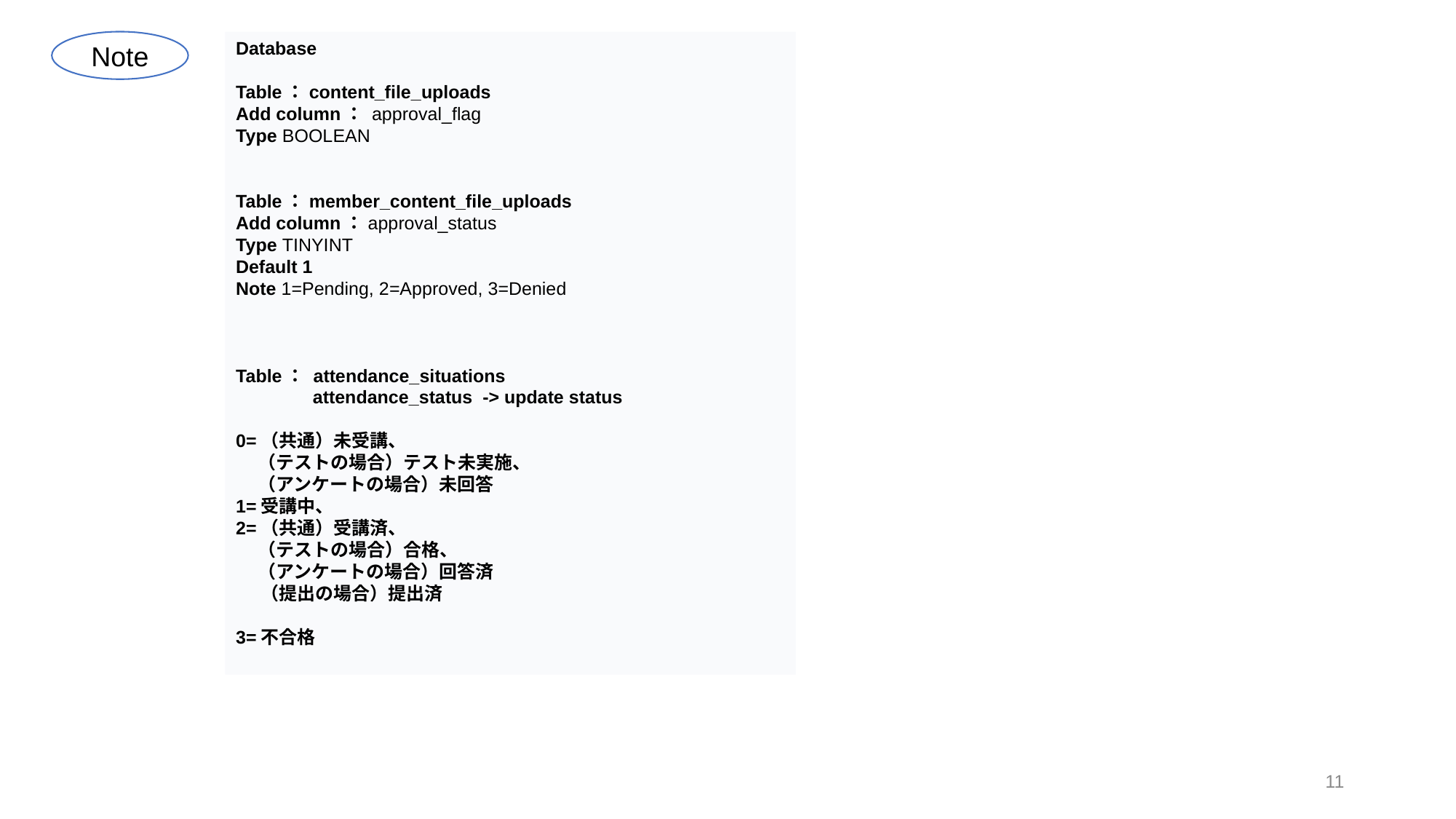

Note
Database

Table：content_file_uploads
Add column： approval_flag
Type BOOLEAN

Table：member_content_file_uploads
Add column：approval_status
Type TINYINT
Default 1
Note 1=Pending, 2=Approved, 3=Denied

Table： attendance_situations
　　　　attendance_status  -> update status

0=（共通）未受講、
　 （テストの場合）テスト未実施、
　 （アンケートの場合）未回答
1=受講中、
2=（共通）受講済、
　 （テストの場合）合格、
　 （アンケートの場合）回答済
     （提出の場合）提出済

3=不合格

11